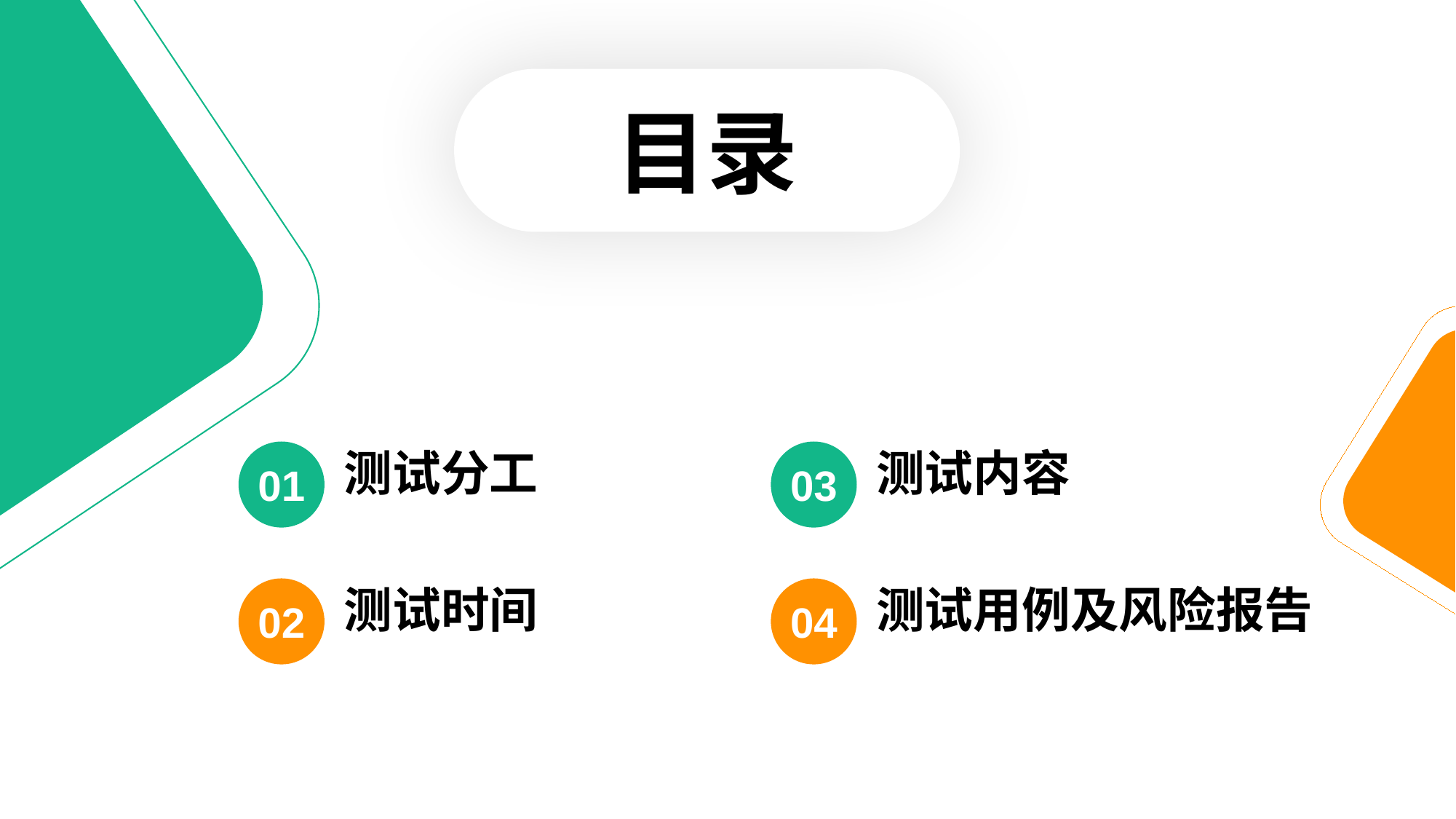

目录

测试分工

01
测试内容

03
测试时间

02
测试用例及风险报告

04